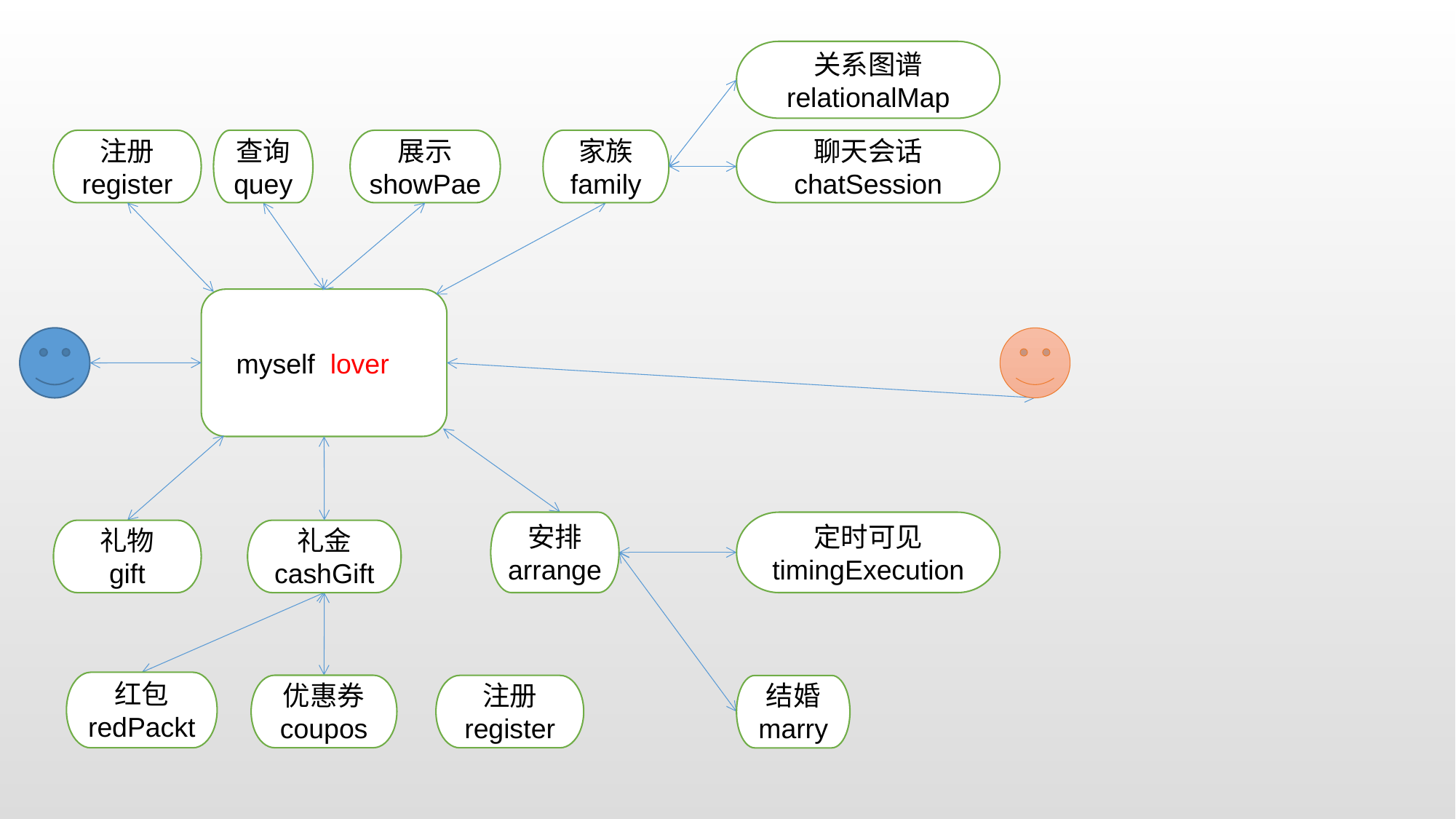

关系图谱
relationalMap
注册
register
查询
quey
展示
showPae
家族
family
聊天会话
chatSession

myself  lover

安排
arrange
定时可见
timingExecution
礼物
gift
礼金
cashGift
红包
redPackt
优惠券
coupos
注册
register
结婚
marry